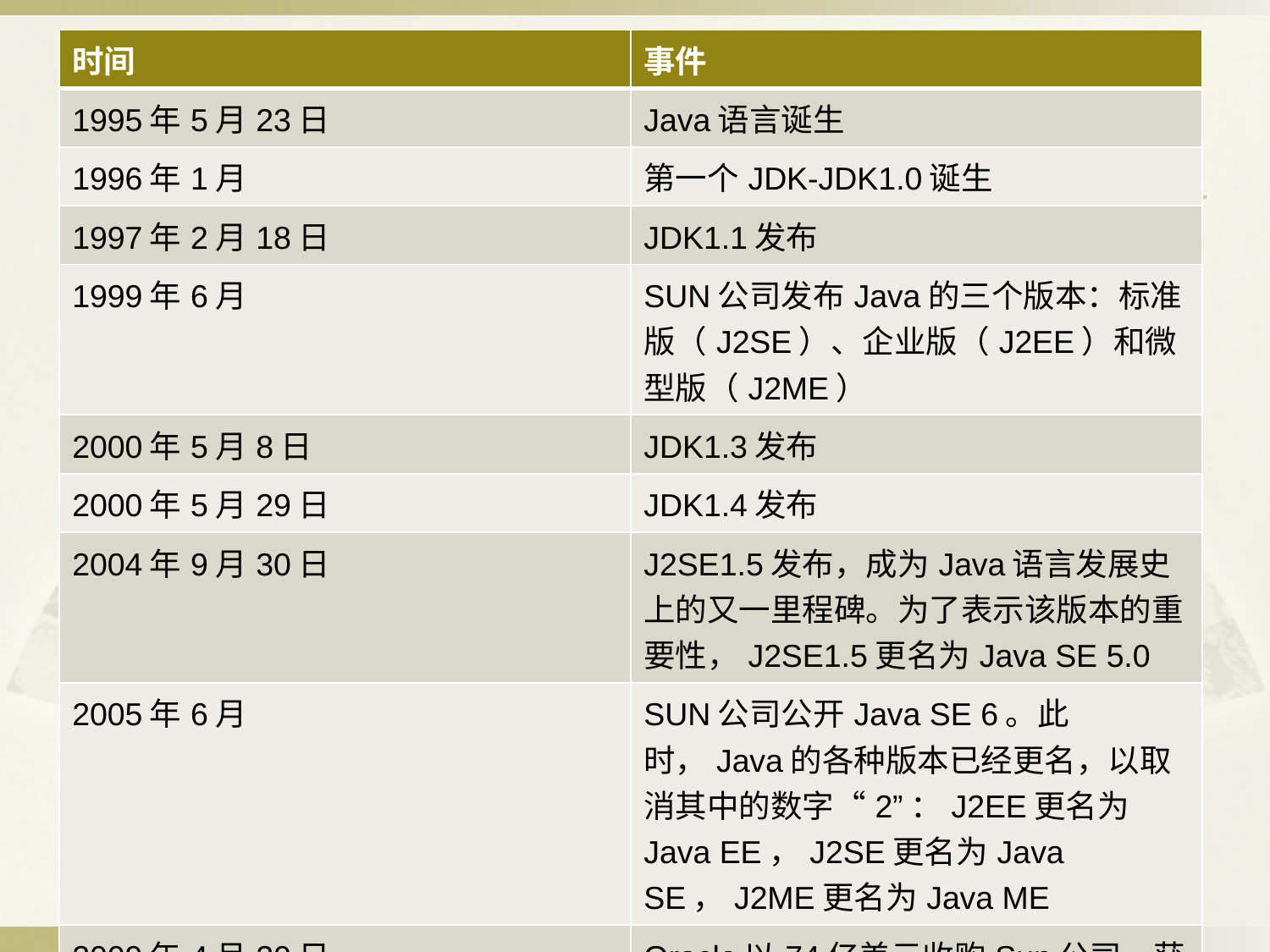

| 时间 | 事件 |
| --- | --- |
| 1995年5月23日 | Java语言诞生 |
| 1996年1月 | 第一个JDK-JDK1.0诞生 |
| 1997年2月18日 | JDK1.1发布 |
| 1999年6月 | SUN公司发布Java的三个版本：标准版（J2SE）、企业版（J2EE）和微型版（J2ME） |
| 2000年5月8日 | JDK1.3发布 |
| 2000年5月29日 | JDK1.4发布 |
| 2004年9月30日 | J2SE1.5发布，成为Java语言发展史上的又一里程碑。为了表示该版本的重要性，J2SE1.5更名为Java SE 5.0 |
| 2005年6月 | SUN公司公开Java SE 6。此时，Java的各种版本已经更名，以取消其中的数字“2”：J2EE更名为Java EE，J2SE更名为Java SE，J2ME更名为Java ME |
| 2009年4月20日 | Oracle以74亿美元收购Sun公司，获得Java和Solaris的相关专利所有权 |
| 2010年4月 | Java之父James Gosling 詹姆斯·高斯林从Oracle离职 |
| 2011年7月28日 | Oracle公司发布Java SE 7 |
| 2014年3月18日 | 计划发布Java 8 |